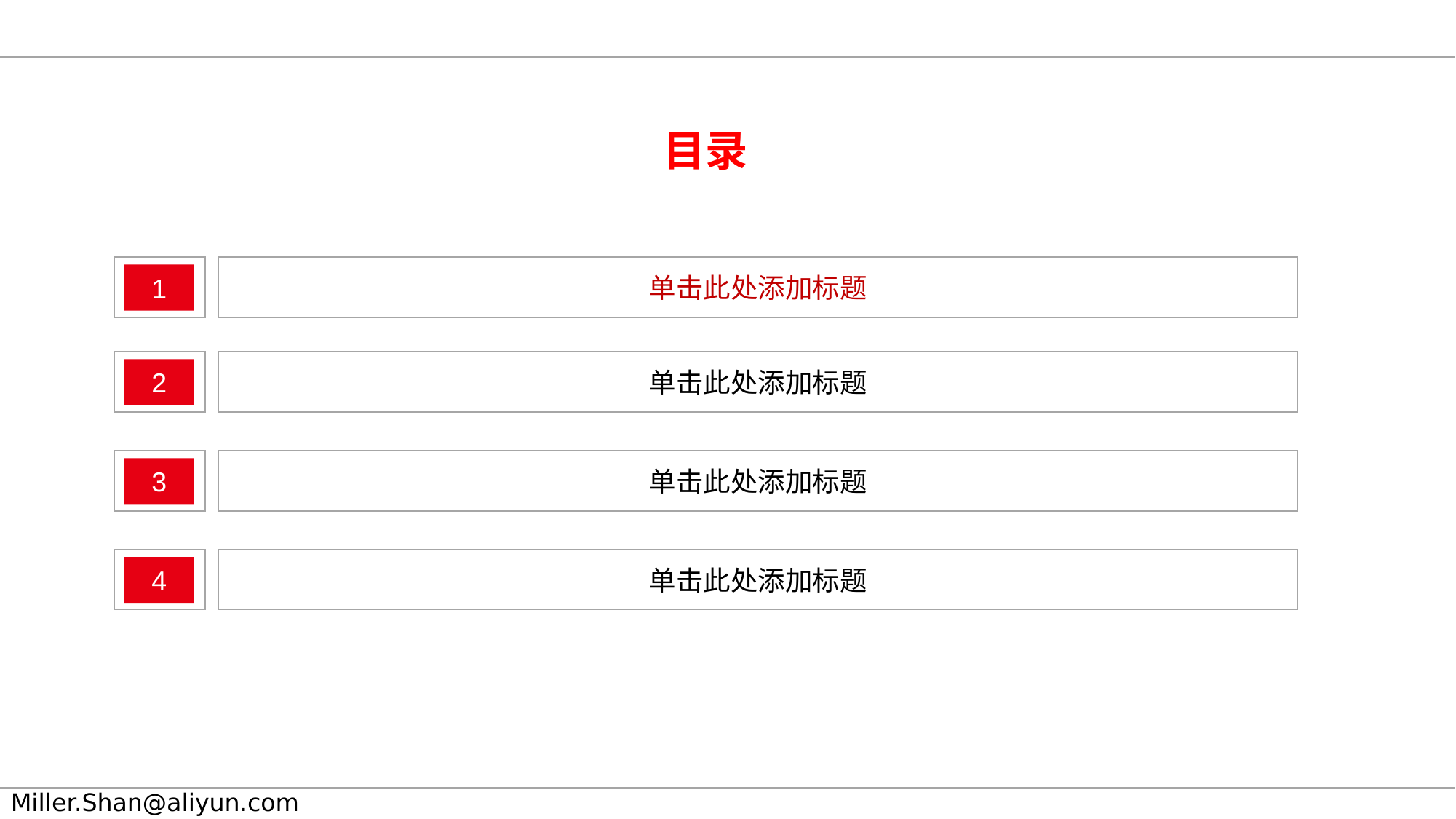

# 目录

单击此处添加标题
1

单击此处添加标题
2

单击此处添加标题
3

单击此处添加标题
4